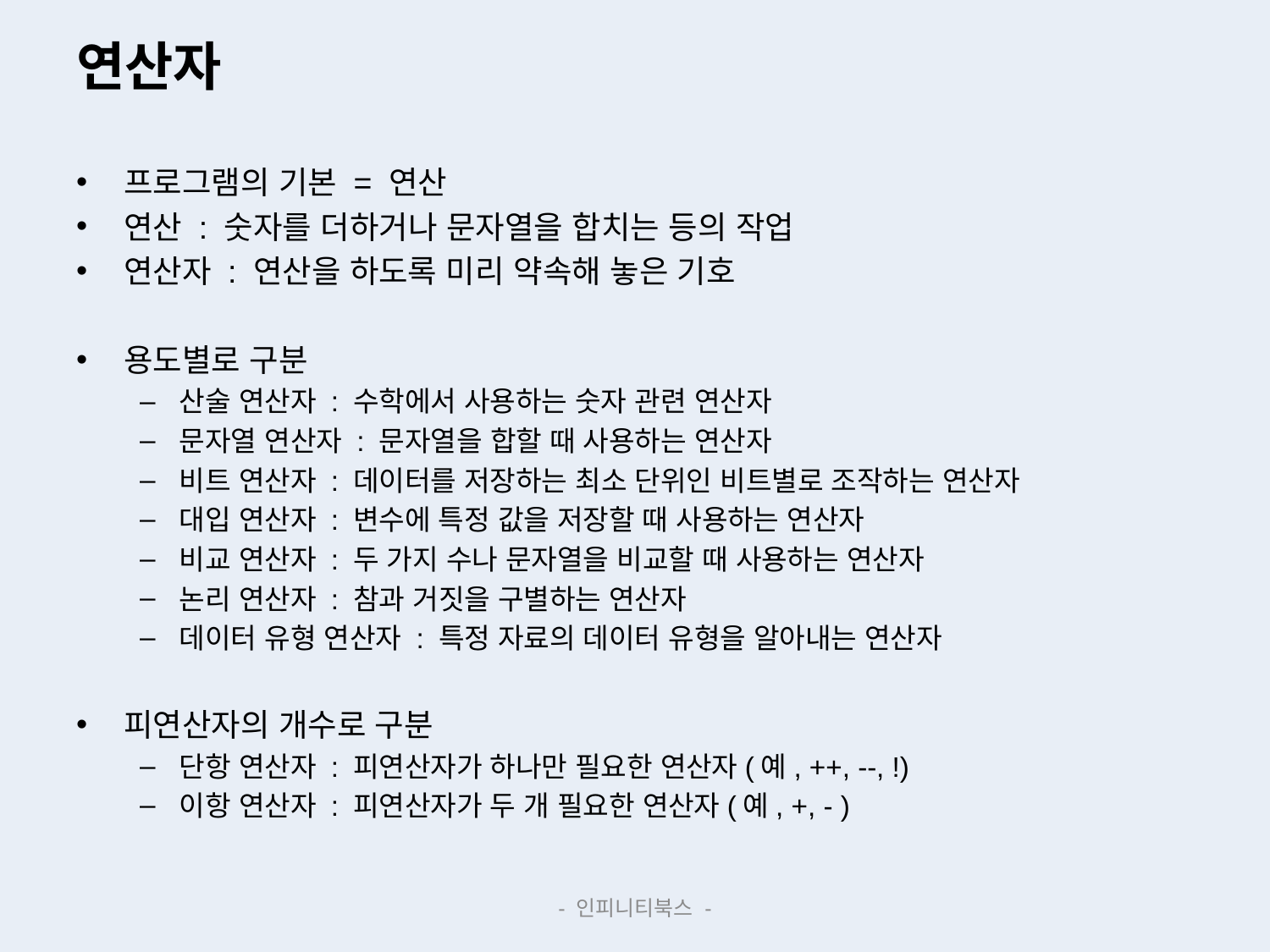

# 연산자
프로그램의 기본 = 연산
연산 : 숫자를 더하거나 문자열을 합치는 등의 작업
연산자 : 연산을 하도록 미리 약속해 놓은 기호

용도별로 구분
산술 연산자 : 수학에서 사용하는 숫자 관련 연산자
문자열 연산자 : 문자열을 합할 때 사용하는 연산자
비트 연산자 : 데이터를 저장하는 최소 단위인 비트별로 조작하는 연산자
대입 연산자 : 변수에 특정 값을 저장할 때 사용하는 연산자
비교 연산자 : 두 가지 수나 문자열을 비교할 때 사용하는 연산자
논리 연산자 : 참과 거짓을 구별하는 연산자
데이터 유형 연산자 : 특정 자료의 데이터 유형을 알아내는 연산자

피연산자의 개수로 구분
단항 연산자 : 피연산자가 하나만 필요한 연산자(예, ++, --, !)
이항 연산자 : 피연산자가 두 개 필요한 연산자(예, +, - )
- 인피니티북스 -
11